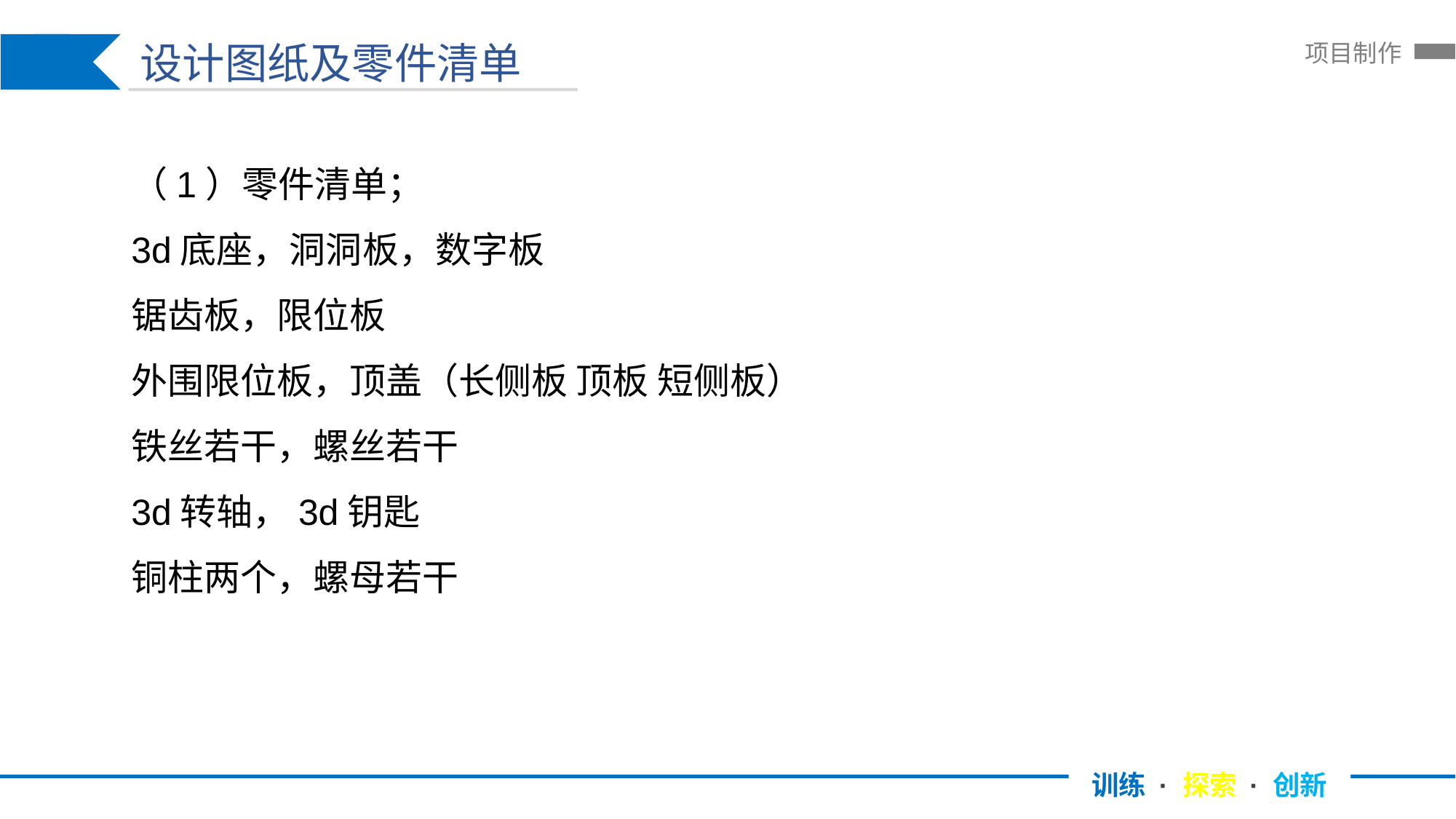

设计图纸及零件清单

训练 · 探索 · 创新

项目制作
（1）零件清单；
3d底座，洞洞板，数字板
锯齿板，限位板
外围限位板，顶盖（长侧板 顶板 短侧板）
铁丝若干，螺丝若干
3d转轴，3d钥匙
铜柱两个，螺母若干